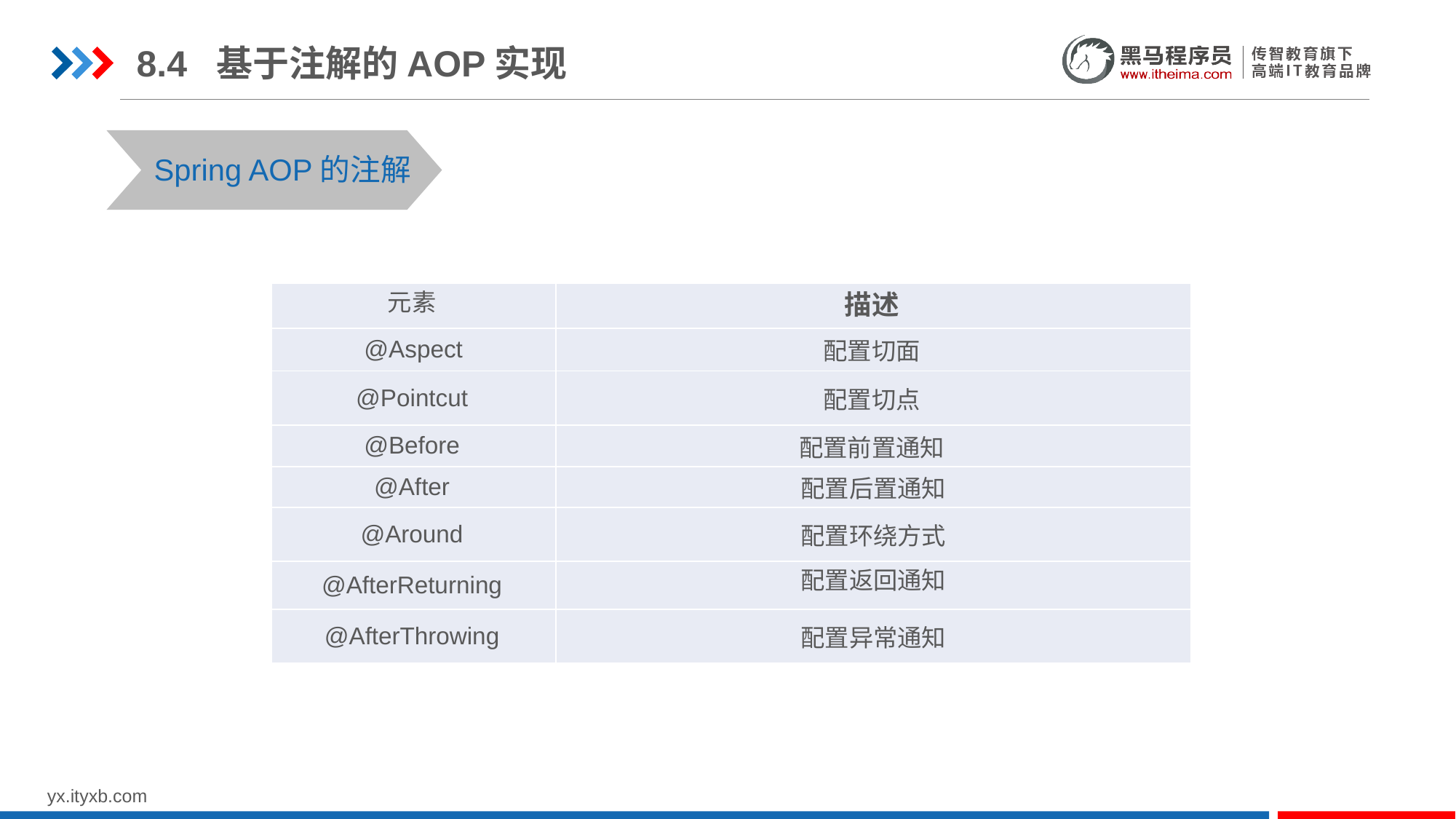

8.4  基于注解的AOP实现

Spring AOP的注解
| 元素 | 描述 |
| --- | --- |
| @Aspect | 配置切面 |
| @Pointcut | 配置切点 |
| @Before | 配置前置通知 |
| @After | 配置后置通知 |
| @Around | 配置环绕方式 |
| @AfterReturning | 配置返回通知 |
| @AfterThrowing | 配置异常通知 |